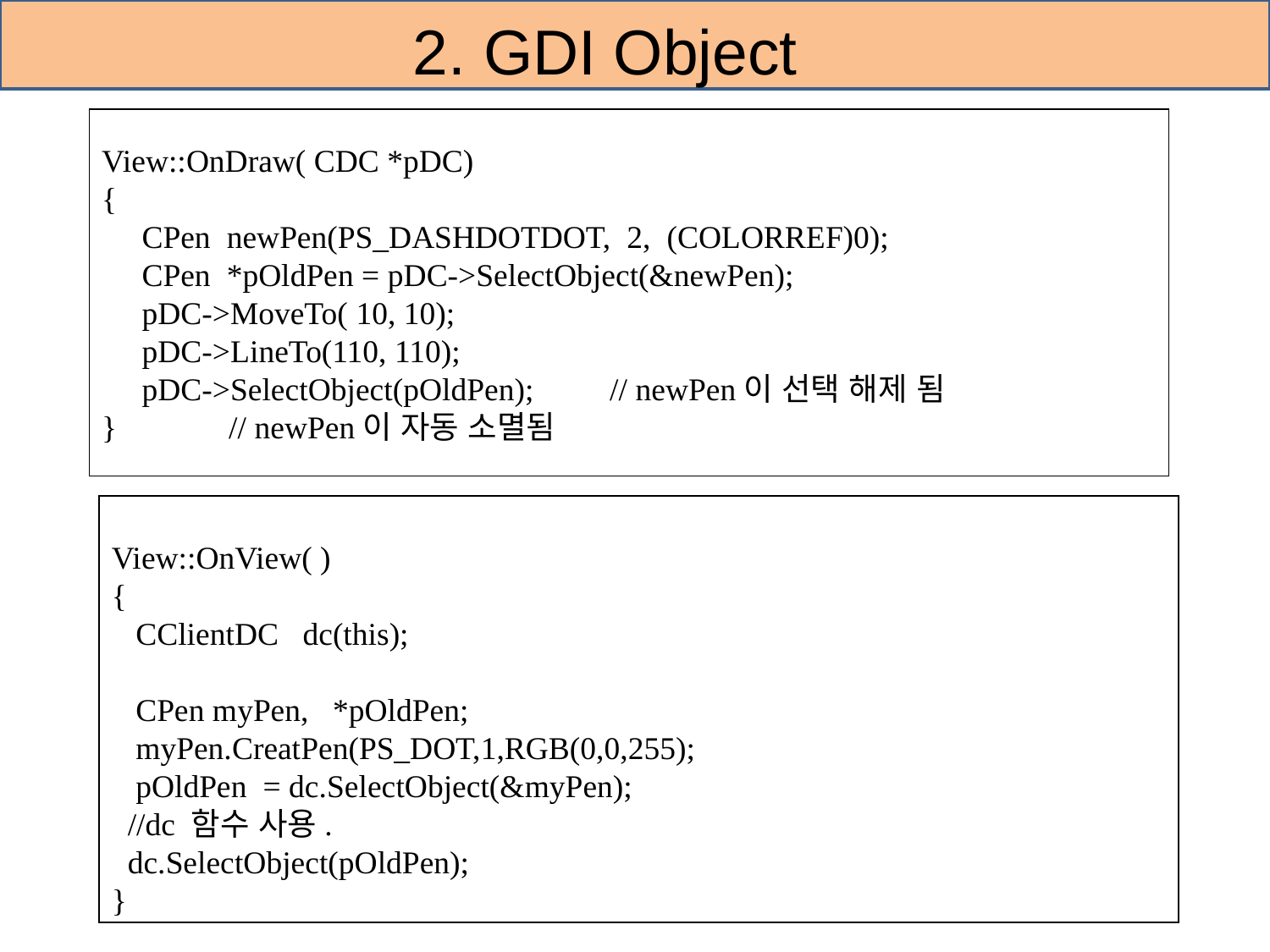

# 2. GDI Object
View::OnDraw( CDC *pDC)
{
     CPen  newPen(PS_DASHDOTDOT,  2,  (COLORREF)0);
     CPen  *pOldPen = pDC->SelectObject(&newPen);
     pDC->MoveTo( 10, 10);
     pDC->LineTo(110, 110);
     pDC->SelectObject(pOldPen);	// newPen이 선택 해제 됨
}	// newPen이 자동 소멸됨

View::OnView( )
{
   CClientDC   dc(this);

   CPen myPen,   *pOldPen;
   myPen.CreatPen(PS_DOT,1,RGB(0,0,255);
   pOldPen  = dc.SelectObject(&myPen);
  //dc 함수 사용.
  dc.SelectObject(pOldPen);
}